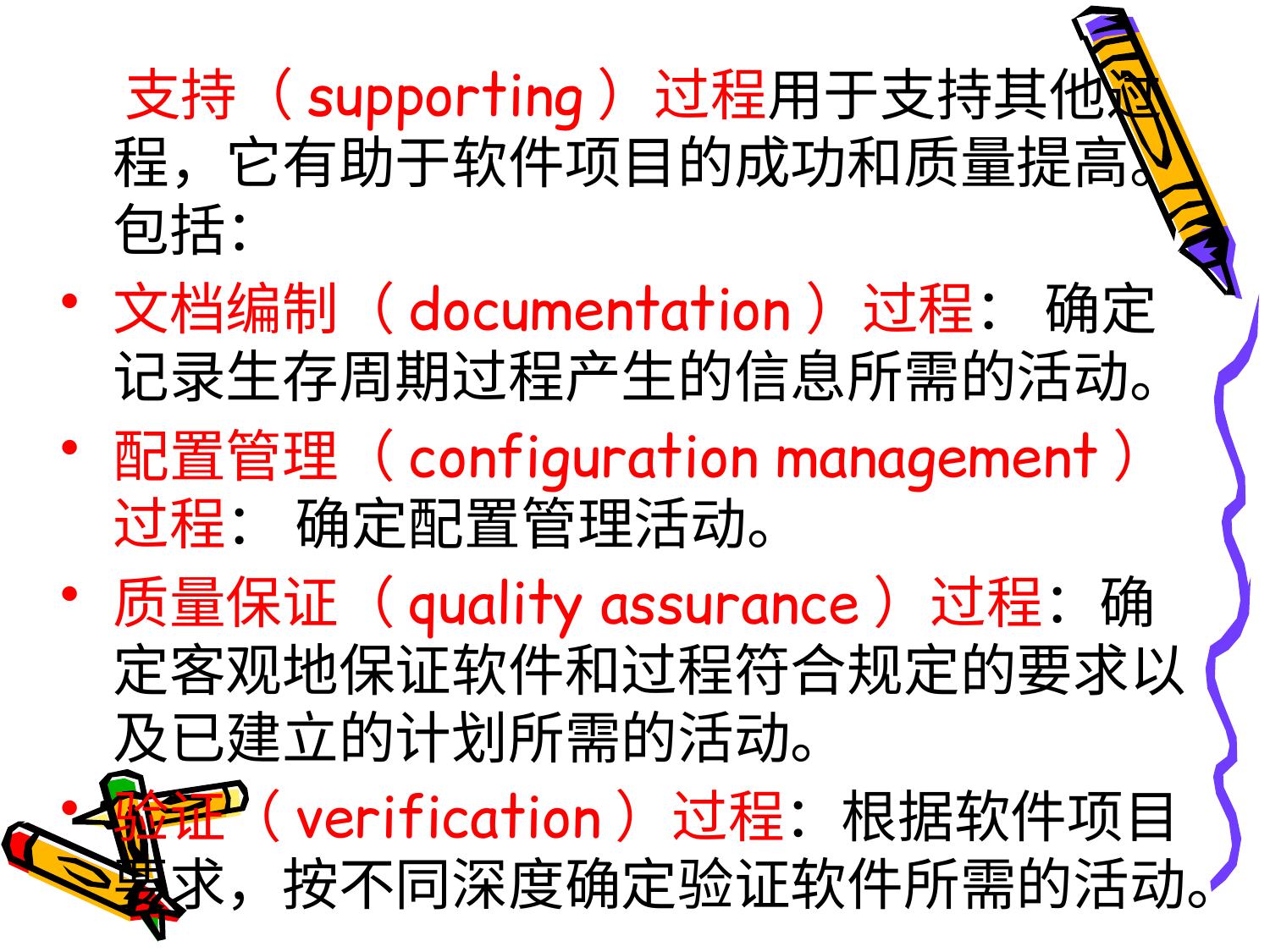

支持（supporting）过程用于支持其他过程，它有助于软件项目的成功和质量提高。包括：
文档编制（documentation）过程： 确定记录生存周期过程产生的信息所需的活动。
配置管理（configuration management）过程： 确定配置管理活动。
质量保证（quality assurance）过程：确定客观地保证软件和过程符合规定的要求以及已建立的计划所需的活动。
验证（verification）过程：根据软件项目要求，按不同深度确定验证软件所需的活动。